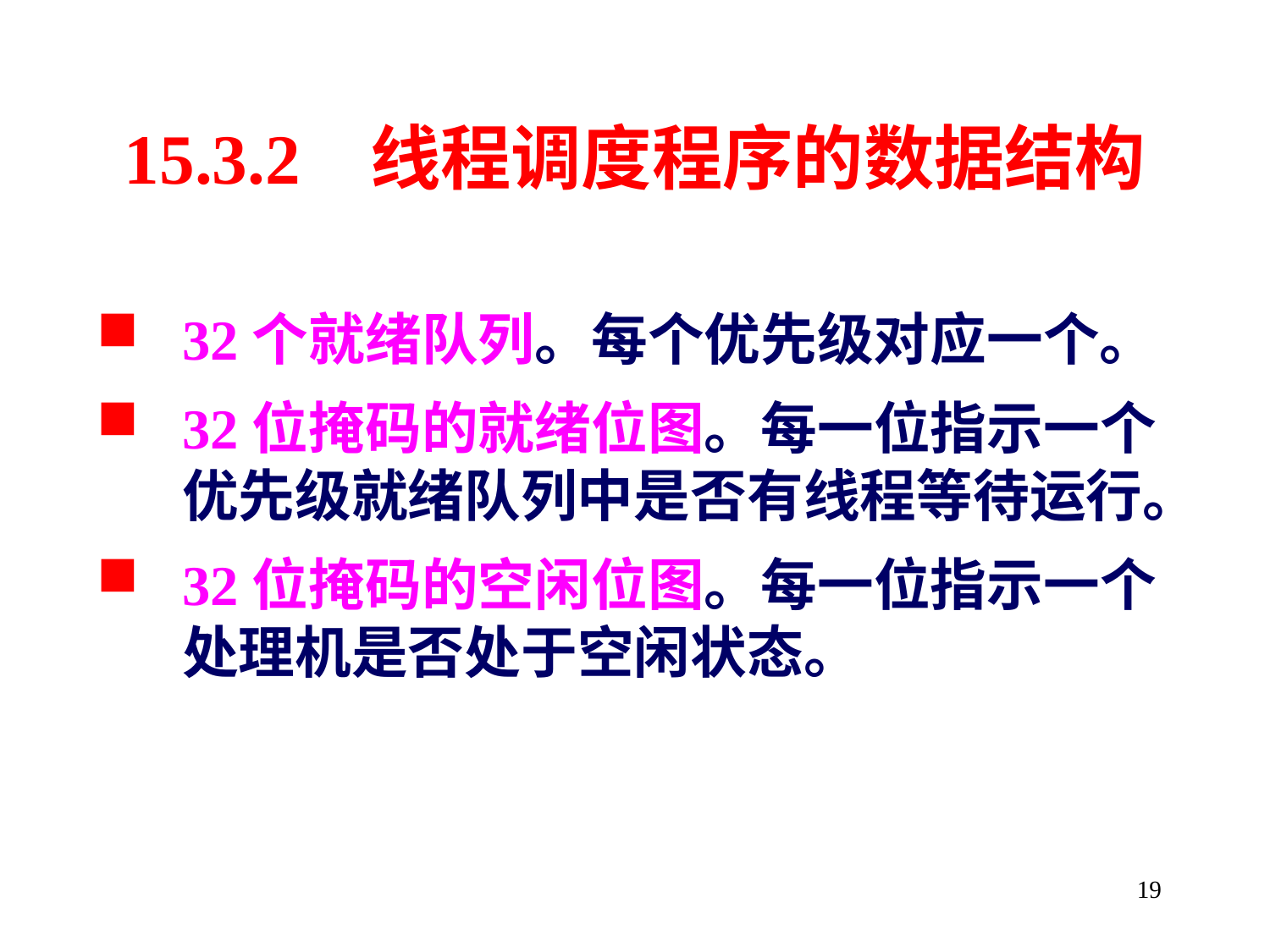

# 15.3.2   线程调度程序的数据结构
32个就绪队列。每个优先级对应一个。
32位掩码的就绪位图。每一位指示一个优先级就绪队列中是否有线程等待运行。
32位掩码的空闲位图。每一位指示一个处理机是否处于空闲状态。
19